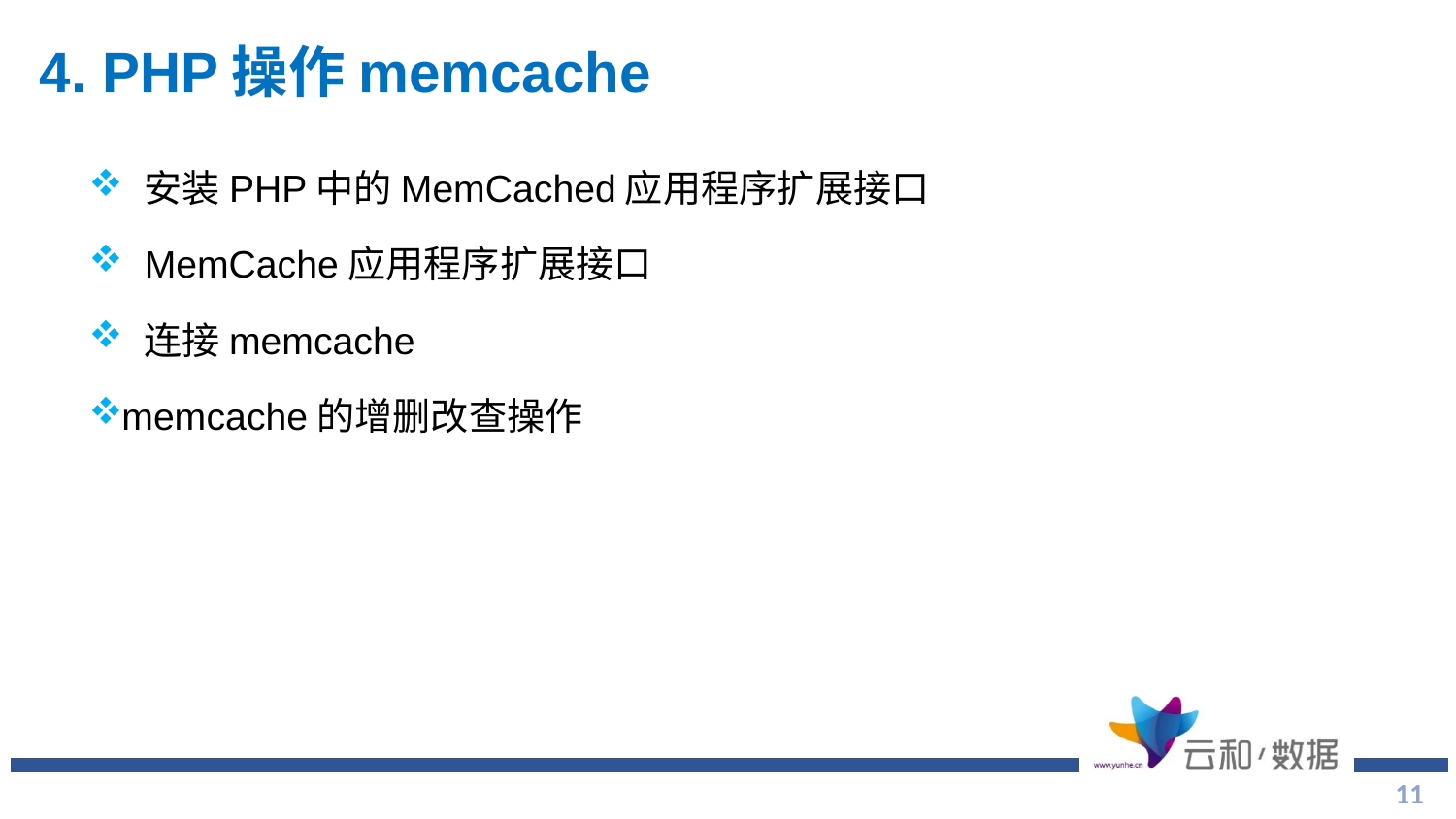

# 4. PHP操作memcache
安装PHP中的MemCached应用程序扩展接口
MemCache应用程序扩展接口
连接memcache
memcache的增删改查操作

11